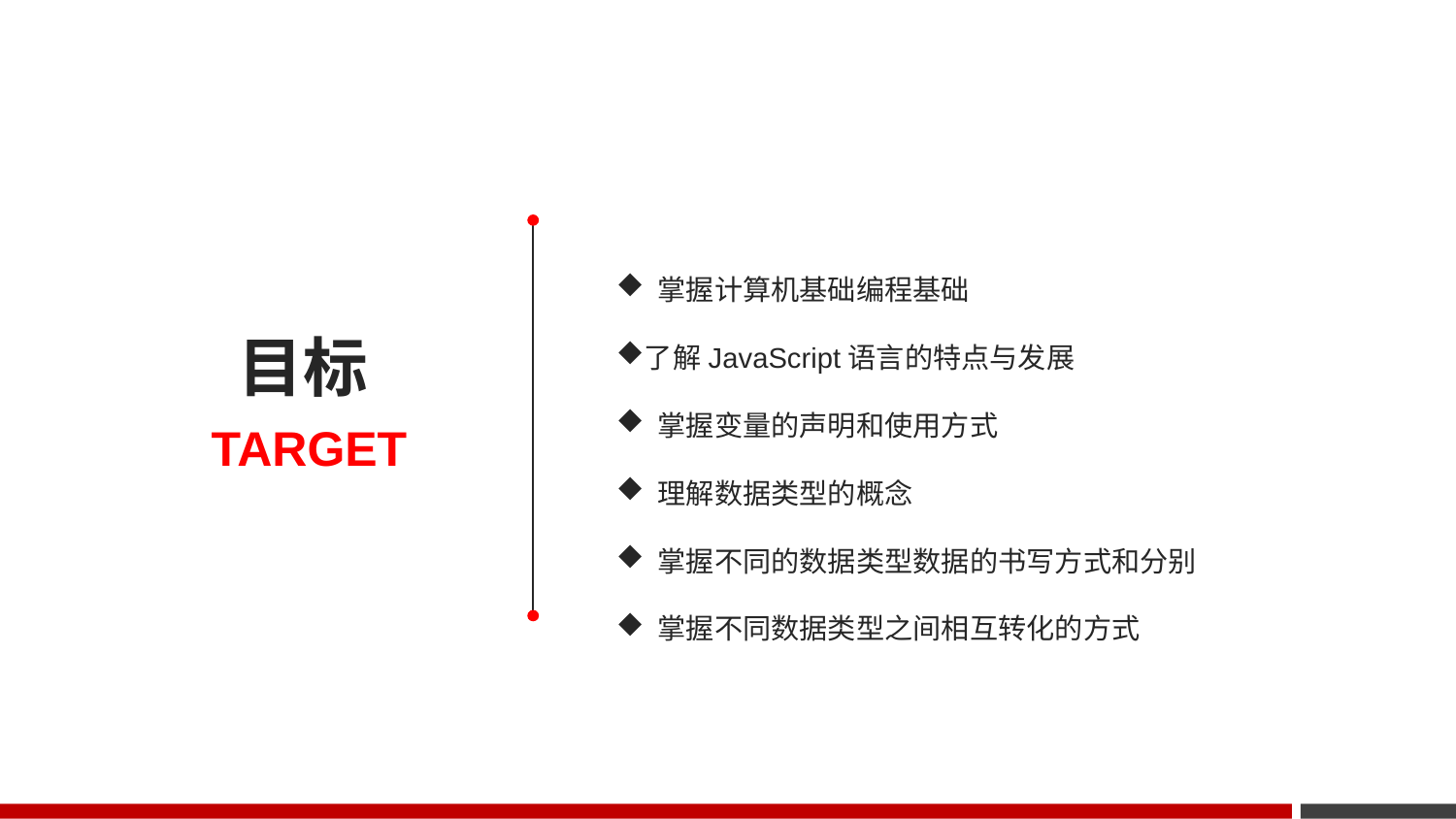

掌握计算机基础编程基础
了解JavaScript语言的特点与发展
 掌握变量的声明和使用方式
 理解数据类型的概念
 掌握不同的数据类型数据的书写方式和分别
 掌握不同数据类型之间相互转化的方式
目标
TARGET